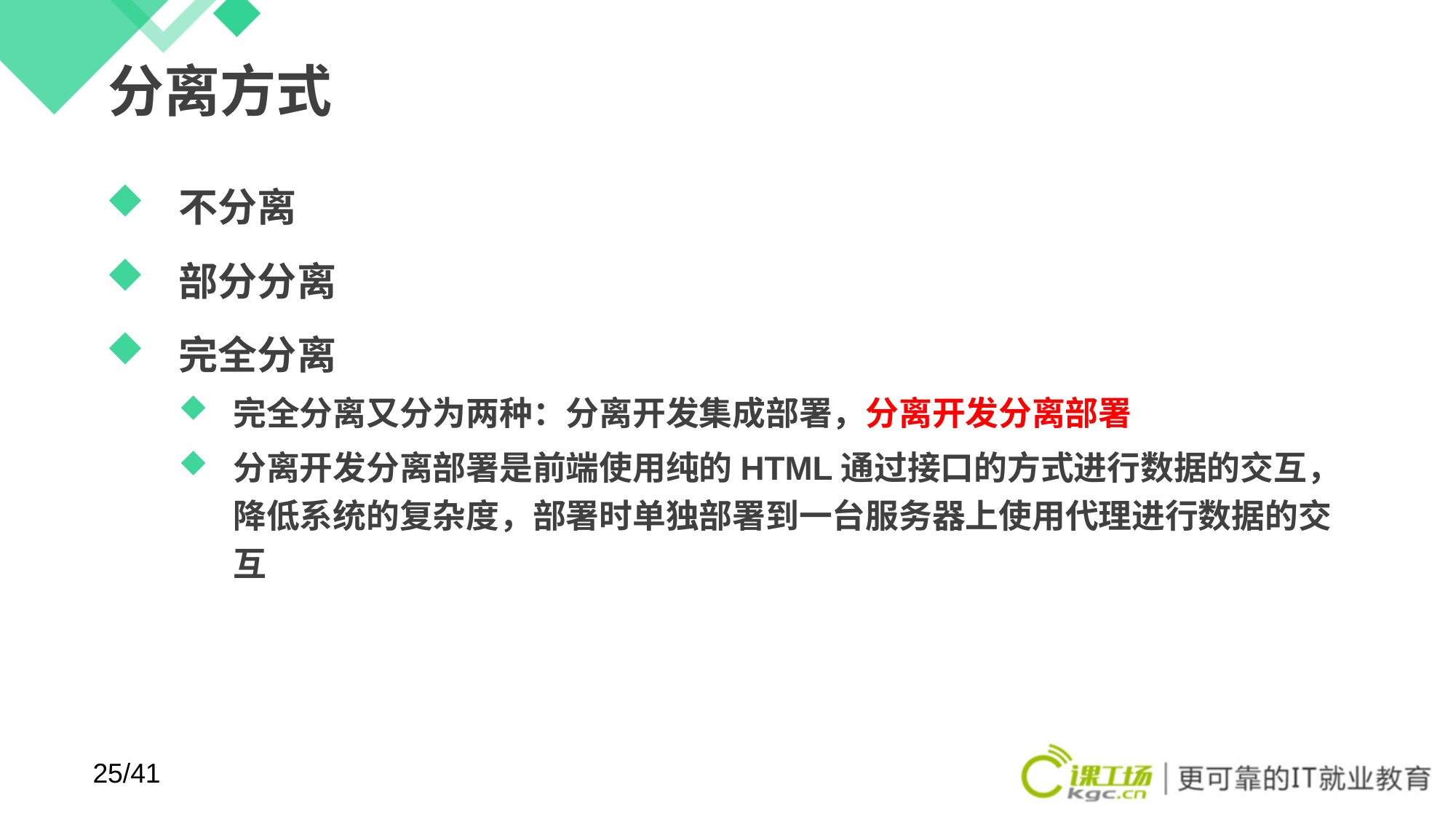

# 分离方式
不分离
部分分离
完全分离
完全分离又分为两种：分离开发集成部署，分离开发分离部署
分离开发分离部署是前端使用纯的HTML通过接口的方式进行数据的交互，降低系统的复杂度，部署时单独部署到一台服务器上使用代理进行数据的交互